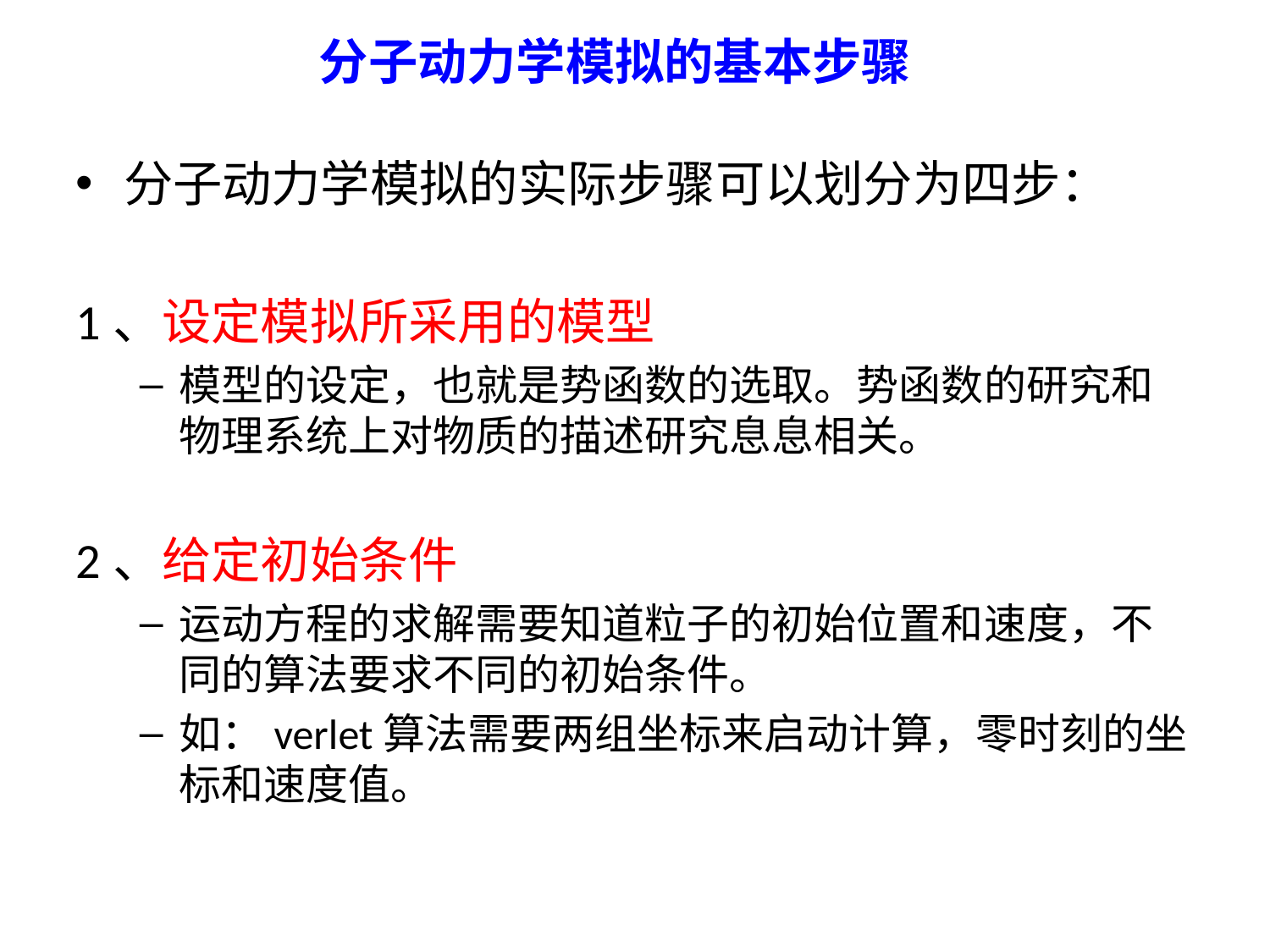

分子动力学模拟的基本步骤
分子动力学模拟的实际步骤可以划分为四步：

1、设定模拟所采用的模型
模型的设定，也就是势函数的选取。势函数的研究和物理系统上对物质的描述研究息息相关。

2、给定初始条件
运动方程的求解需要知道粒子的初始位置和速度，不同的算法要求不同的初始条件。
如：verlet算法需要两组坐标来启动计算，零时刻的坐标和速度值。